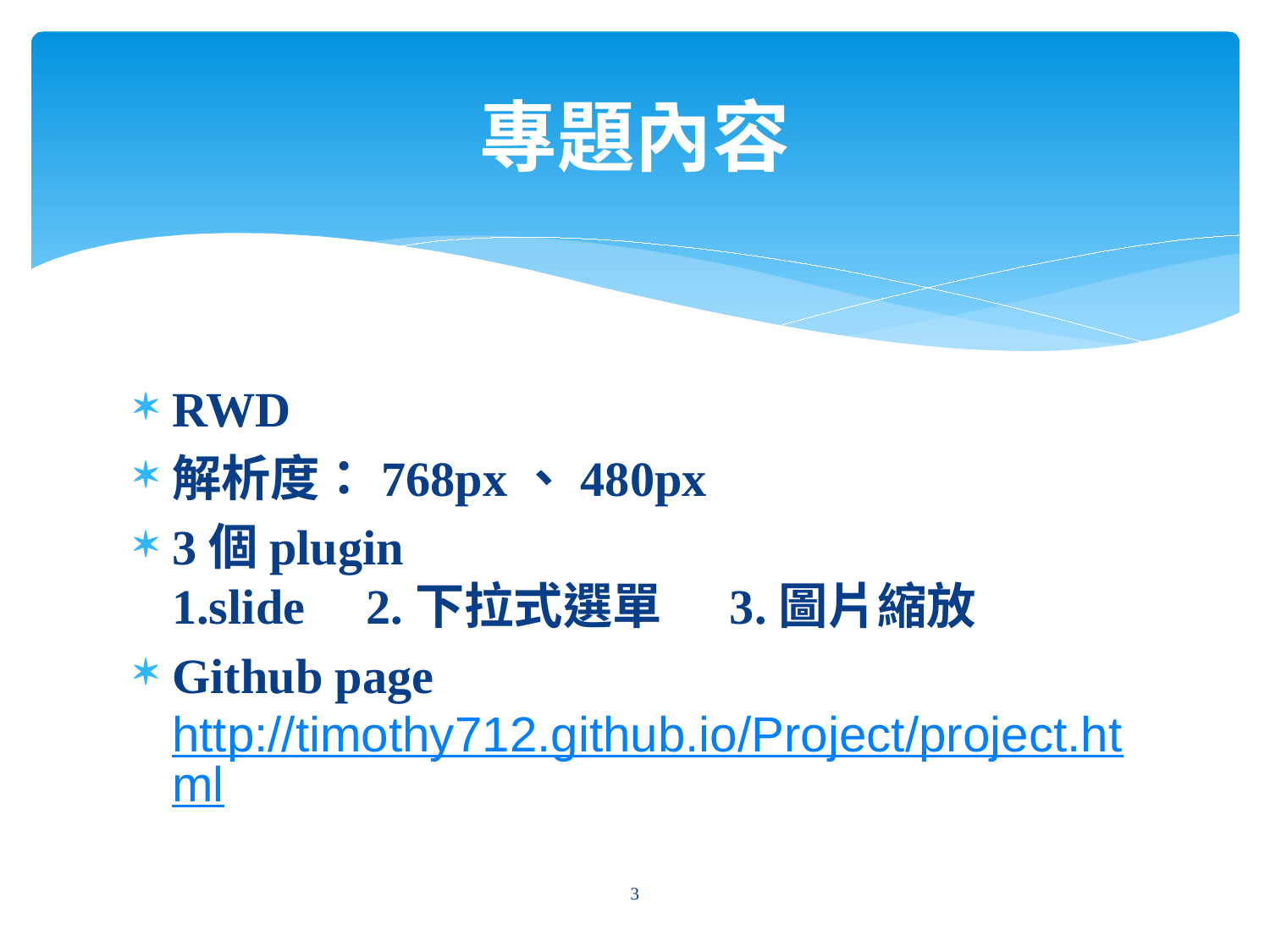

# 專題內容
RWD
解析度：768px、480px
3個plugin
1.slide     2.下拉式選單     3.圖片縮放
Github page
http://timothy712.github.io/Project/project.html

3